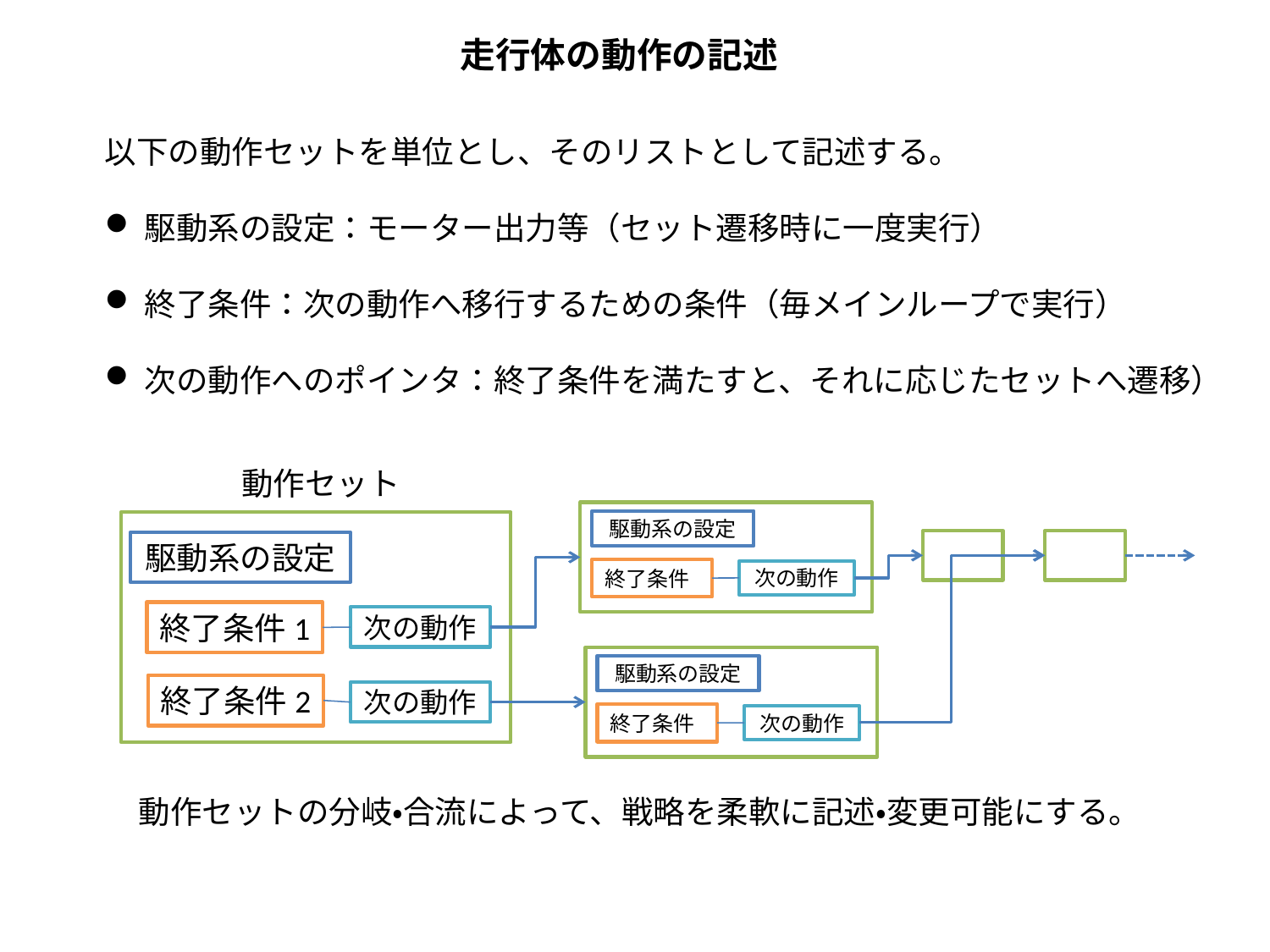

走行体の動作の記述
以下の動作セットを単位とし、そのリストとして記述する。

駆動系の設定：モーター出力等（セット遷移時に一度実行）

終了条件：次の動作へ移行するための条件（毎メインループで実行）

次の動作へのポインタ：終了条件を満たすと、それに応じたセットへ遷移）
動作セット

駆動系の設定

駆動系の設定
終了条件
次の動作
終了条件1
次の動作

駆動系の設定
終了条件2
次の動作
終了条件
次の動作
動作セットの分岐・合流によって、戦略を柔軟に記述・変更可能にする。